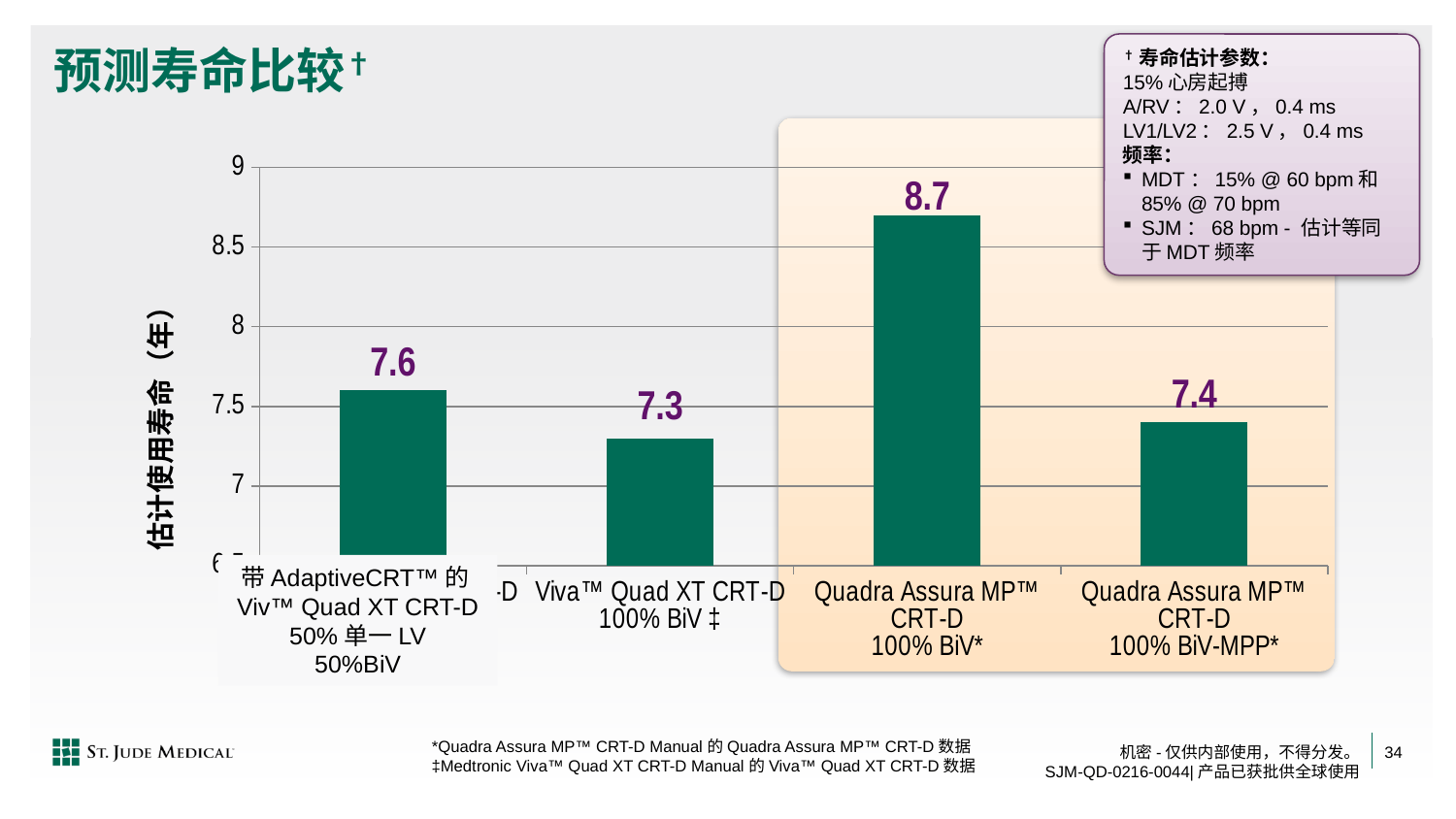

†寿命估计参数：
15%心房起搏
A/RV：2.0 V，0.4 ms
LV1/LV2：2.5 V，0.4 ms
频率：
MDT：15% @ 60 bpm和85% @ 70 bpm
SJM：68 bpm - 估计等同于MDT频率
# 预测寿命比较†

### Chart

| Category |  |
|---|---|
| Viva™ Quad XT CRT-D with  AdaptivCRT™
50% LV Only
50% BiV ‡ | 7.6 |
| Viva™ Quad XT CRT-D
100% BiV ‡ | 7.3 |
| Quadra Assura MP™ CRT-D
100% BiV* | 8.7 |
| Quadra Assura MP™ CRT-D
100% BiV-MPP* | 7.4 |
带AdaptiveCRT™的Viv™ Quad XT CRT-D
50%单一LV
50%BiV
*Quadra Assura MP™ CRT-D Manual的Quadra Assura MP™ CRT-D数据
 ‡Medtronic Viva™ Quad XT CRT-D Manual的Viva™ Quad XT CRT-D数据
34